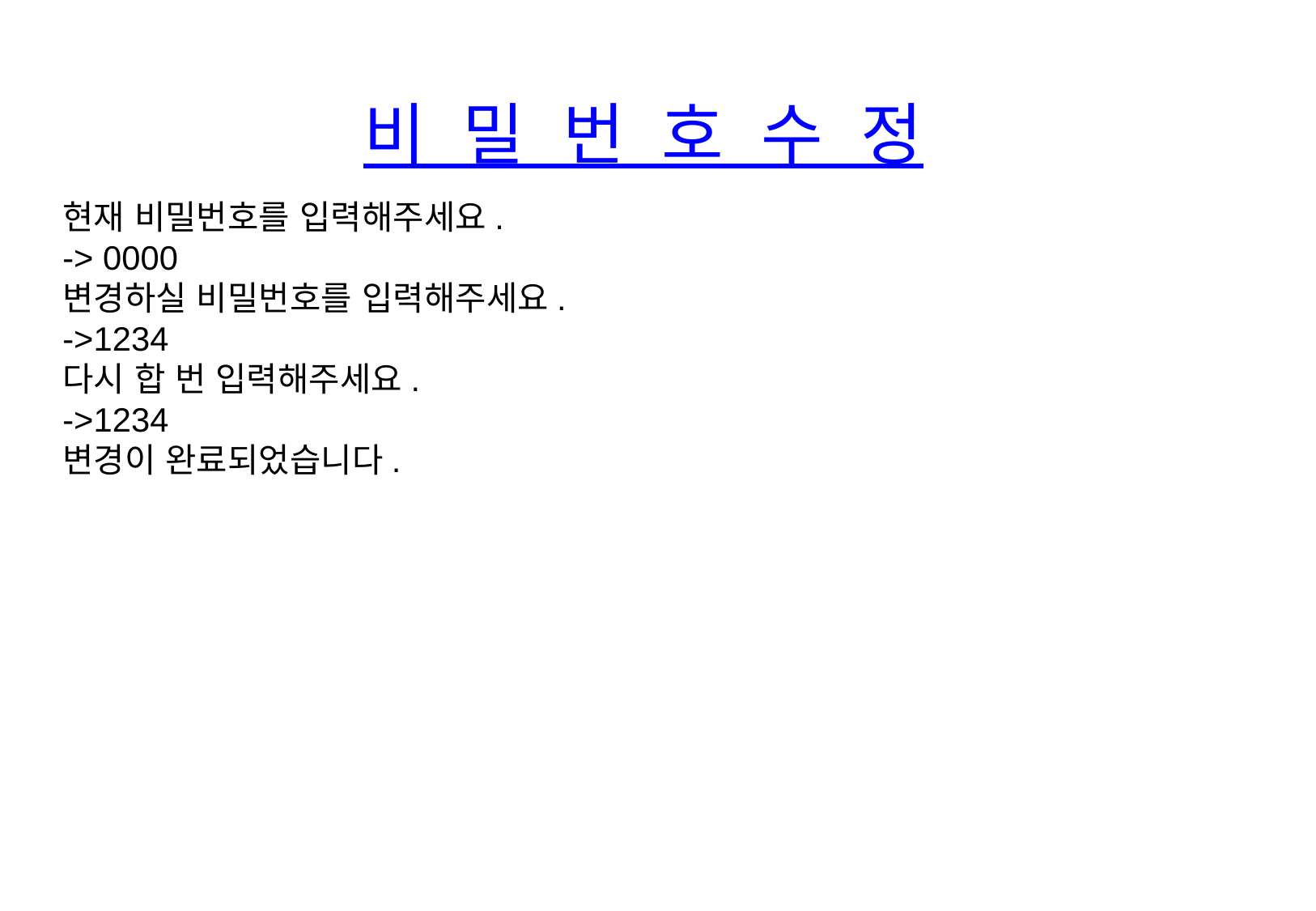

비  밀  번  호  수  정
현재 비밀번호를 입력해주세요.
-> 0000
변경하실 비밀번호를 입력해주세요.
->1234
다시 합 번 입력해주세요.
->1234
변경이 완료되었습니다.